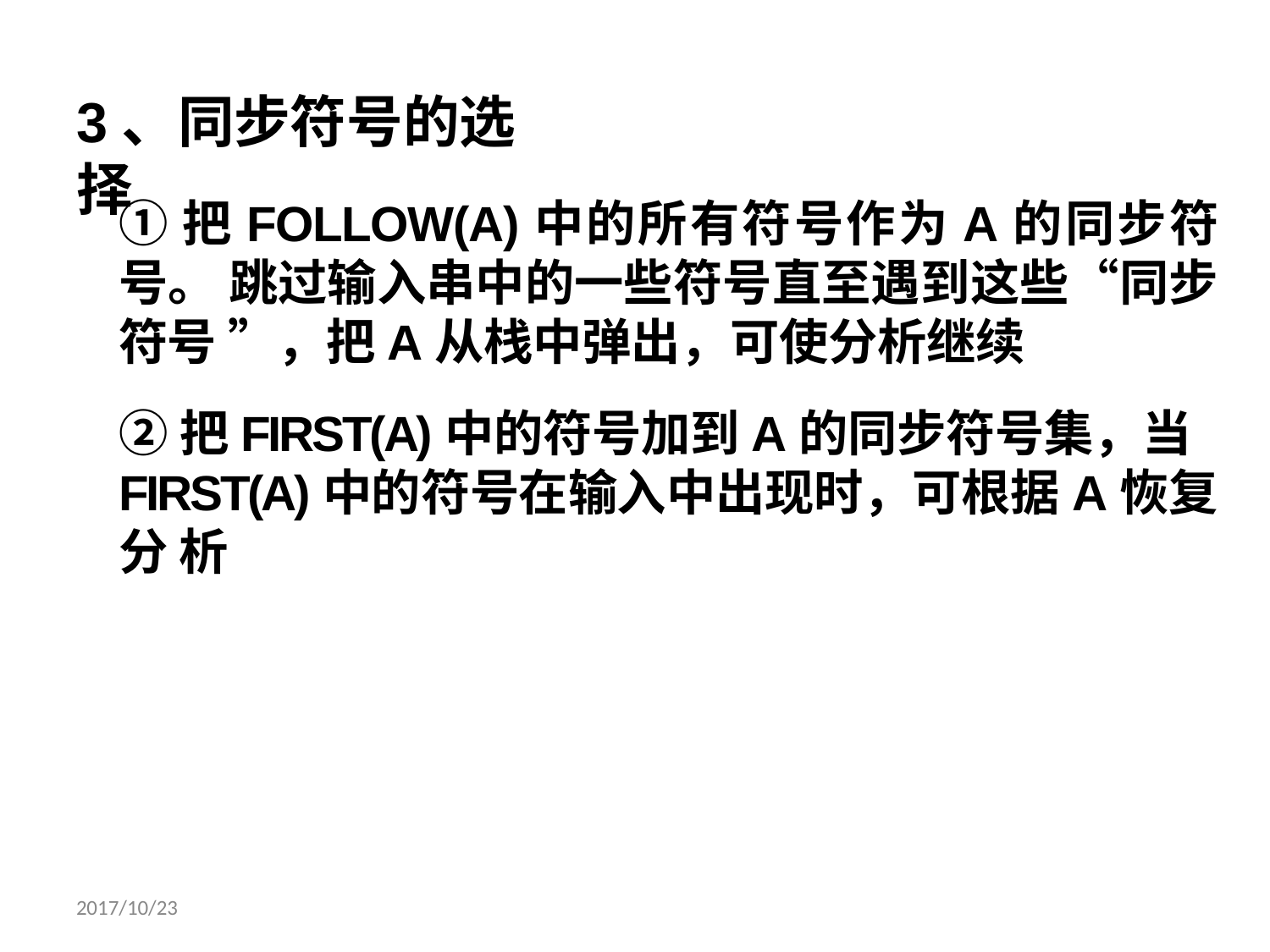

# 3、同步符号的选择
①把FOLLOW(A)中的所有符号作为A的同步符号。 跳过输入串中的一些符号直至遇到这些“同步符号 ”，把A从栈中弹出，可使分析继续
②把FIRST(A)中的符号加到A的同步符号集，当 FIRST(A)中的符号在输入中出现时，可根据A恢复分 析
2017/10/23
78